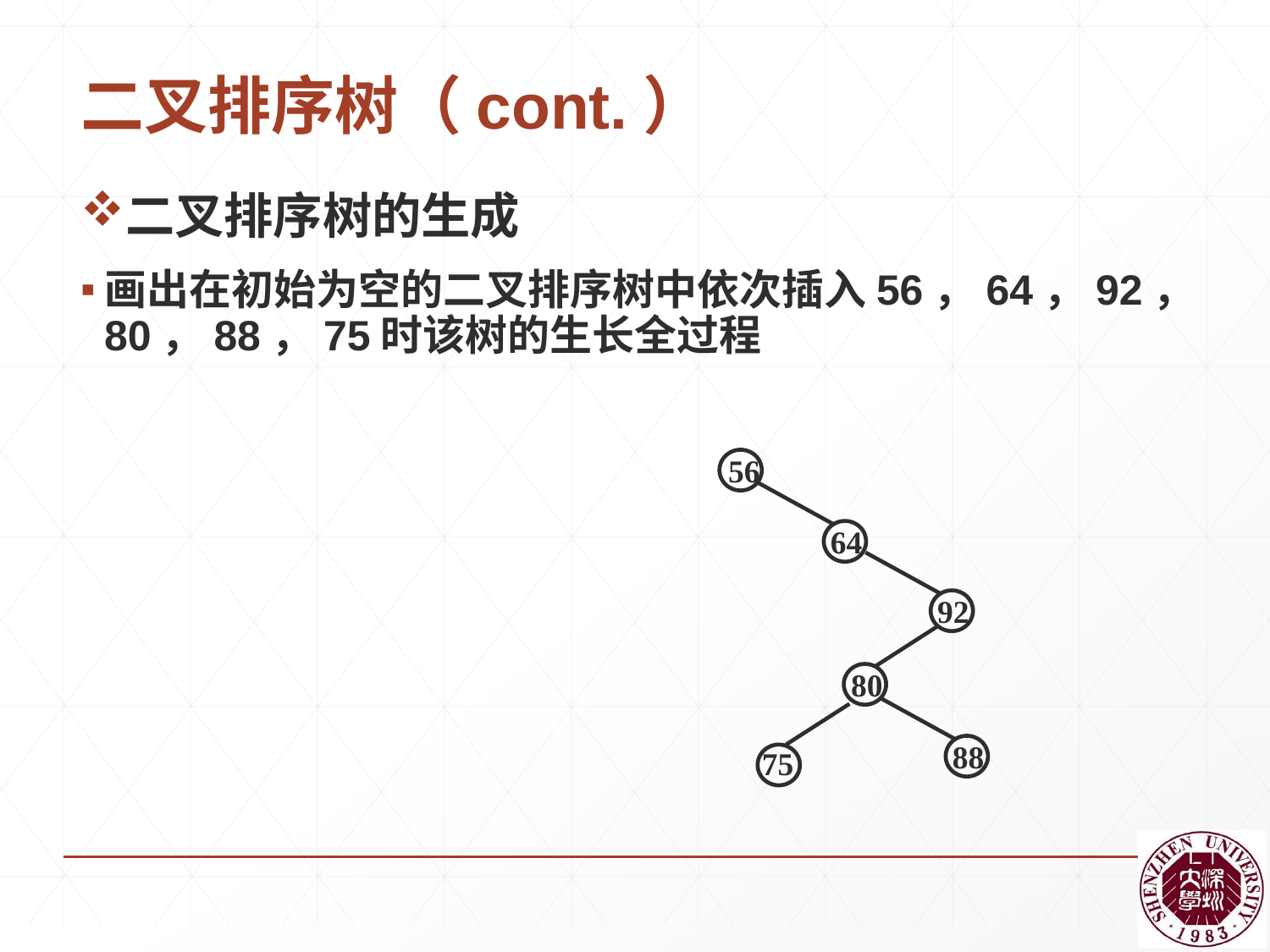

# 二叉排序树（cont.）
二叉排序树的生成
画出在初始为空的二叉排序树中依次插入56，64，92，80，88，75时该树的生长全过程
56

64

92

80

88

75